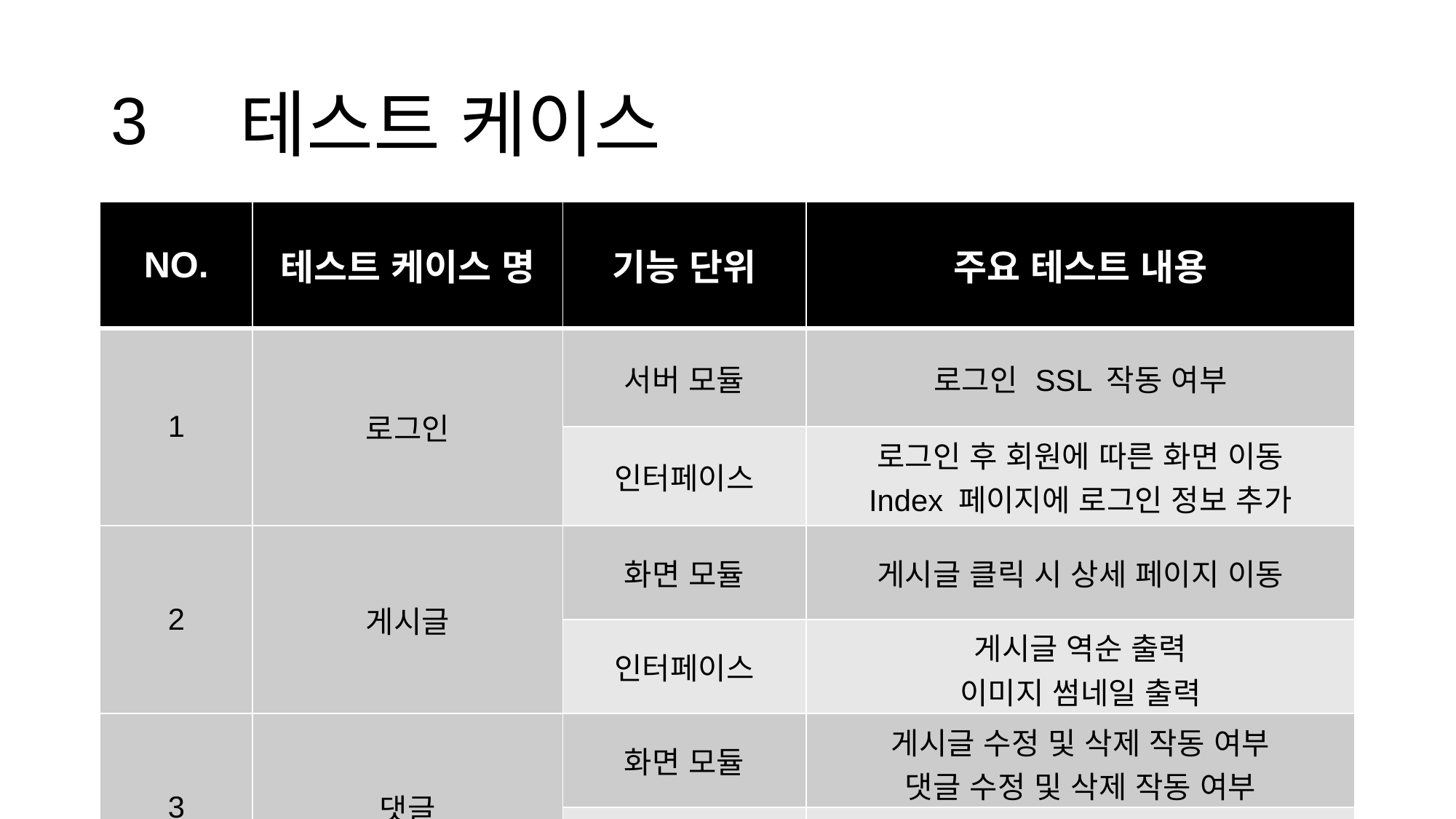

# 3
테스트 케이스
| NO. | 테스트 케이스 명 | 기능 단위 | 주요 테스트 내용 |
| --- | --- | --- | --- |
| 1 | 로그인 | 서버 모듈 | 로그인 SSL 작동 여부 |
|  |  | 인터페이스 | 로그인 후 회원에 따른 화면 이동 Index 페이지에 로그인 정보 추가 |
| 2 | 게시글 | 화면 모듈 | 게시글 클릭 시 상세 페이지 이동 |
|  |  | 인터페이스 | 게시글 역순 출력 이미지 썸네일 출력 |
| 3 | 댓글 | 화면 모듈 | 게시글 수정 및 삭제 작동 여부 댓글 수정 및 삭제 작동 여부 |
|  |  | 인터페이스 | 게시글 상세 페이지 출력 부트스트랩 출력 |